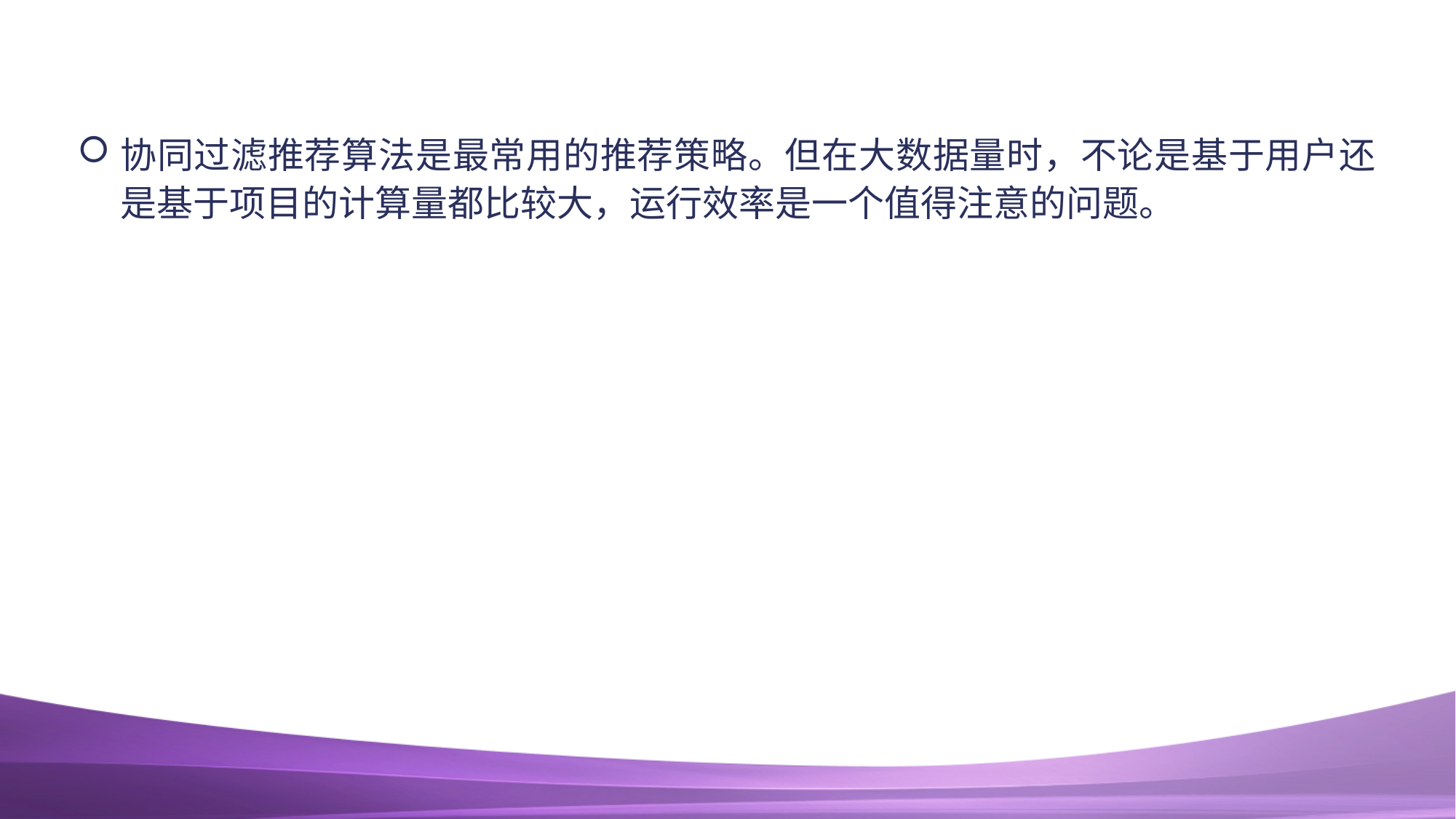

协同过滤推荐算法是最常用的推荐策略。但在大数据量时，不论是基于用户还是基于项目的计算量都比较大，运行效率是一个值得注意的问题。